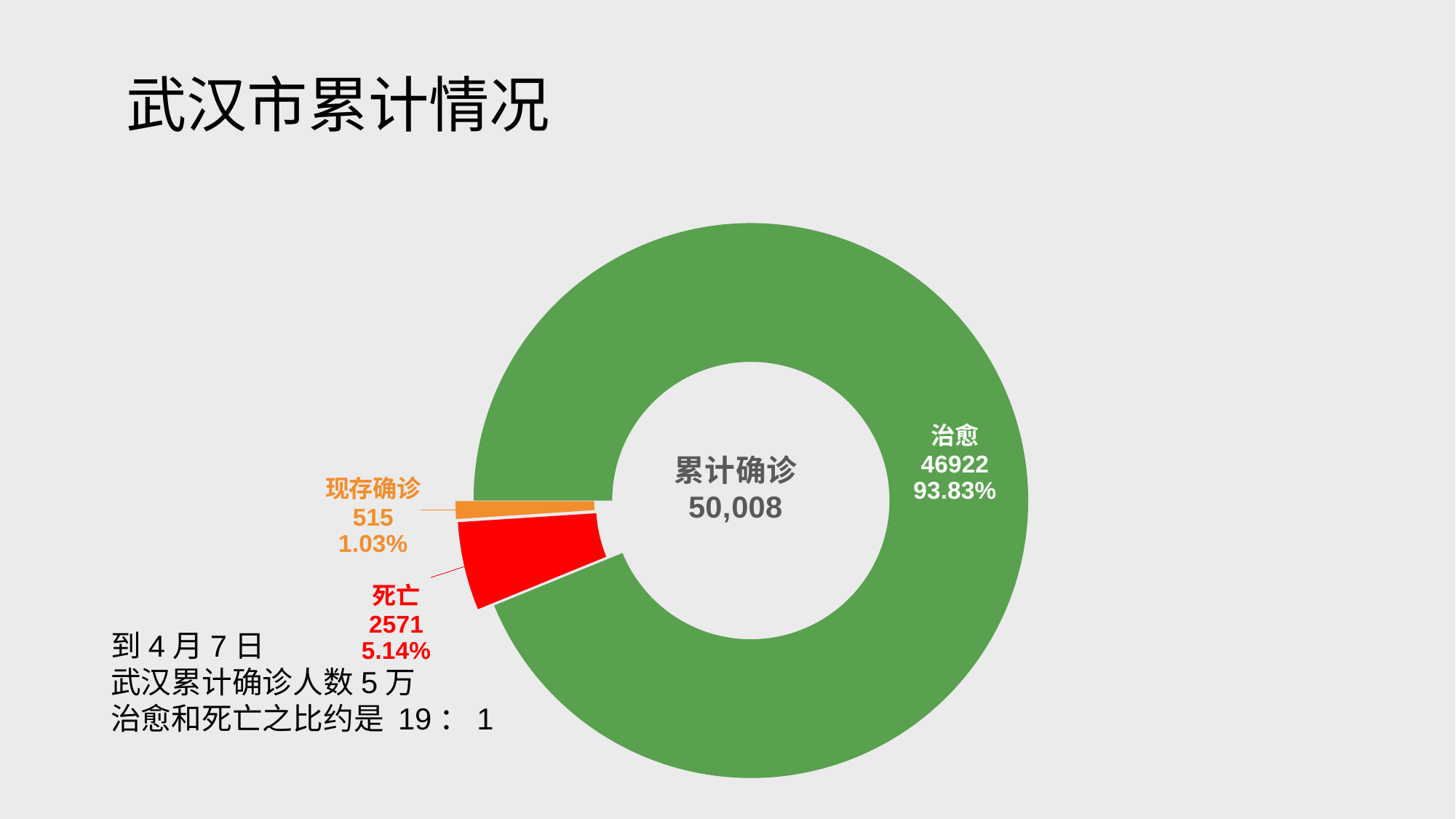

武汉市累计情况

### Chart: 累计确诊
50,008

| Category | 累计确诊 |
|---|---|
| 治愈 | 46922.0 |
| 死亡 | 2571.0 |
| 现存确诊 | 515.0 |
到4月7日
武汉累计确诊人数5万
治愈和死亡之比约是 19：1